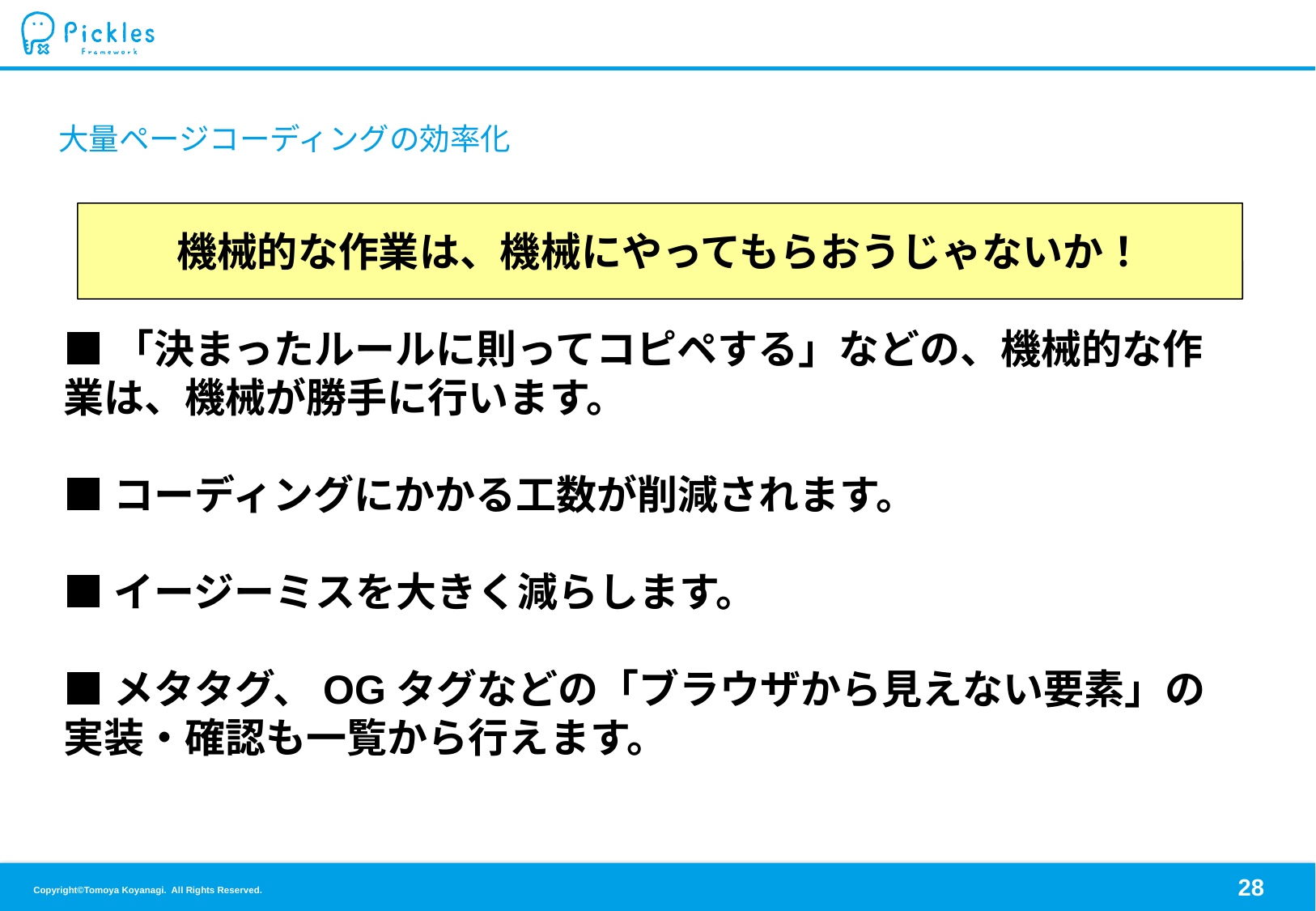

# 大量ページコーディングの効率化
機械的な作業は、機械にやってもらおうじゃないか！
■「決まったルールに則ってコピペする」などの、機械的な作業は、機械が勝手に行います。

■コーディングにかかる工数が削減されます。

■イージーミスを大きく減らします。

■メタタグ、OGタグなどの「ブラウザから見えない要素」の実装・確認も一覧から行えます。
28